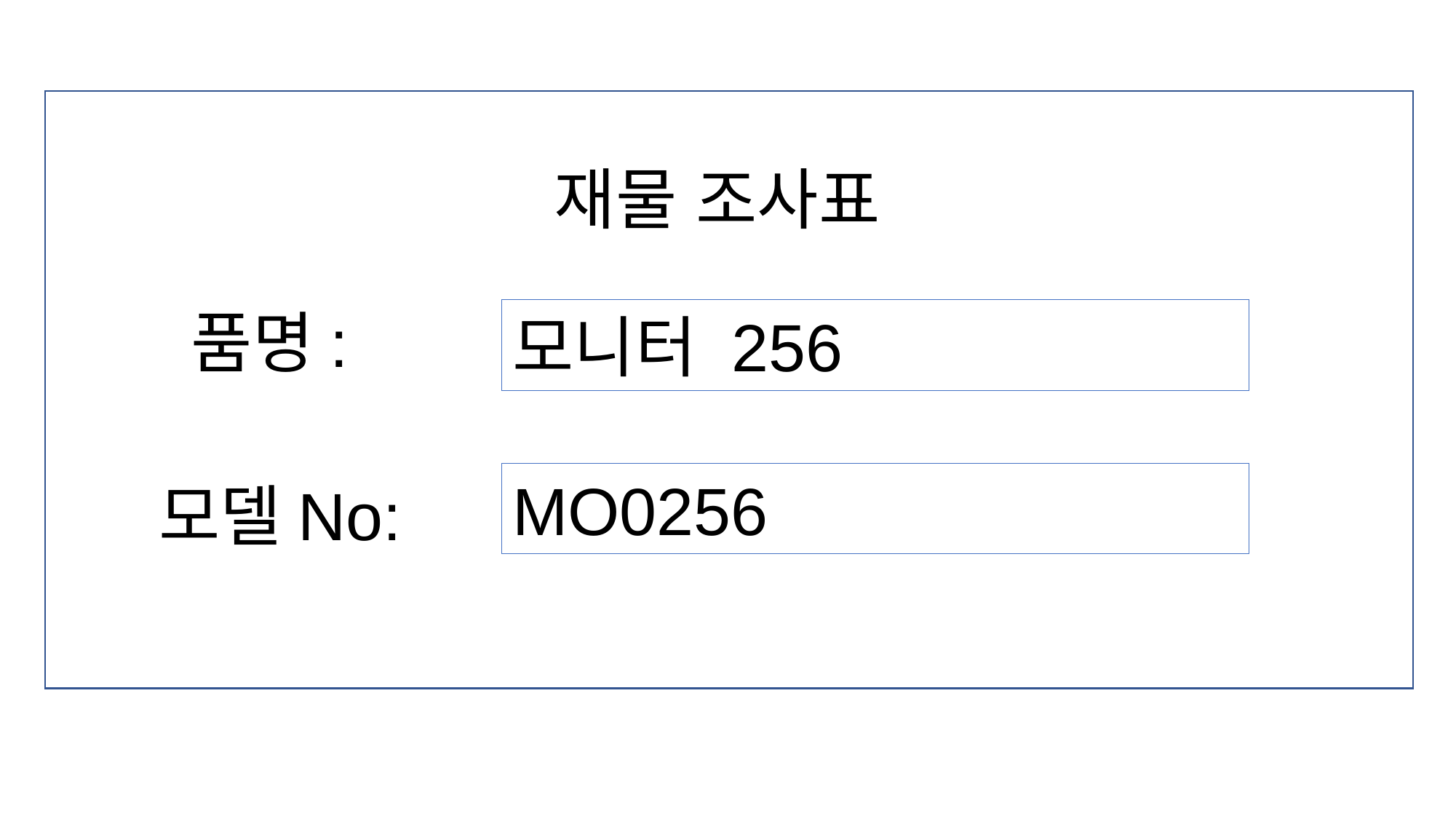

재물 조사표
품명:
모니터 256
MO0256
모델No: